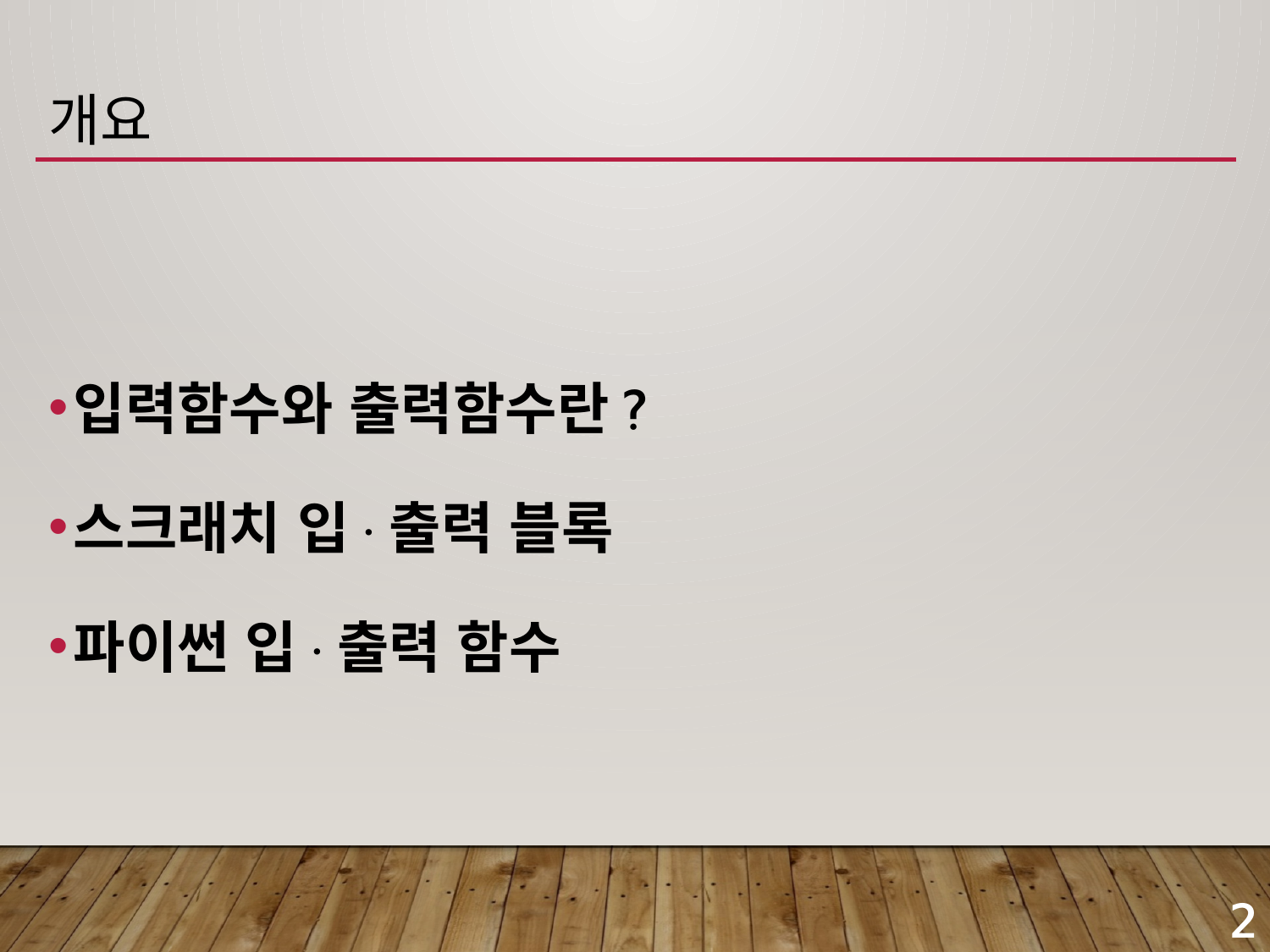

# 개요
입력함수와 출력함수란?
스크래치 입·출력 블록
파이썬 입·출력 함수